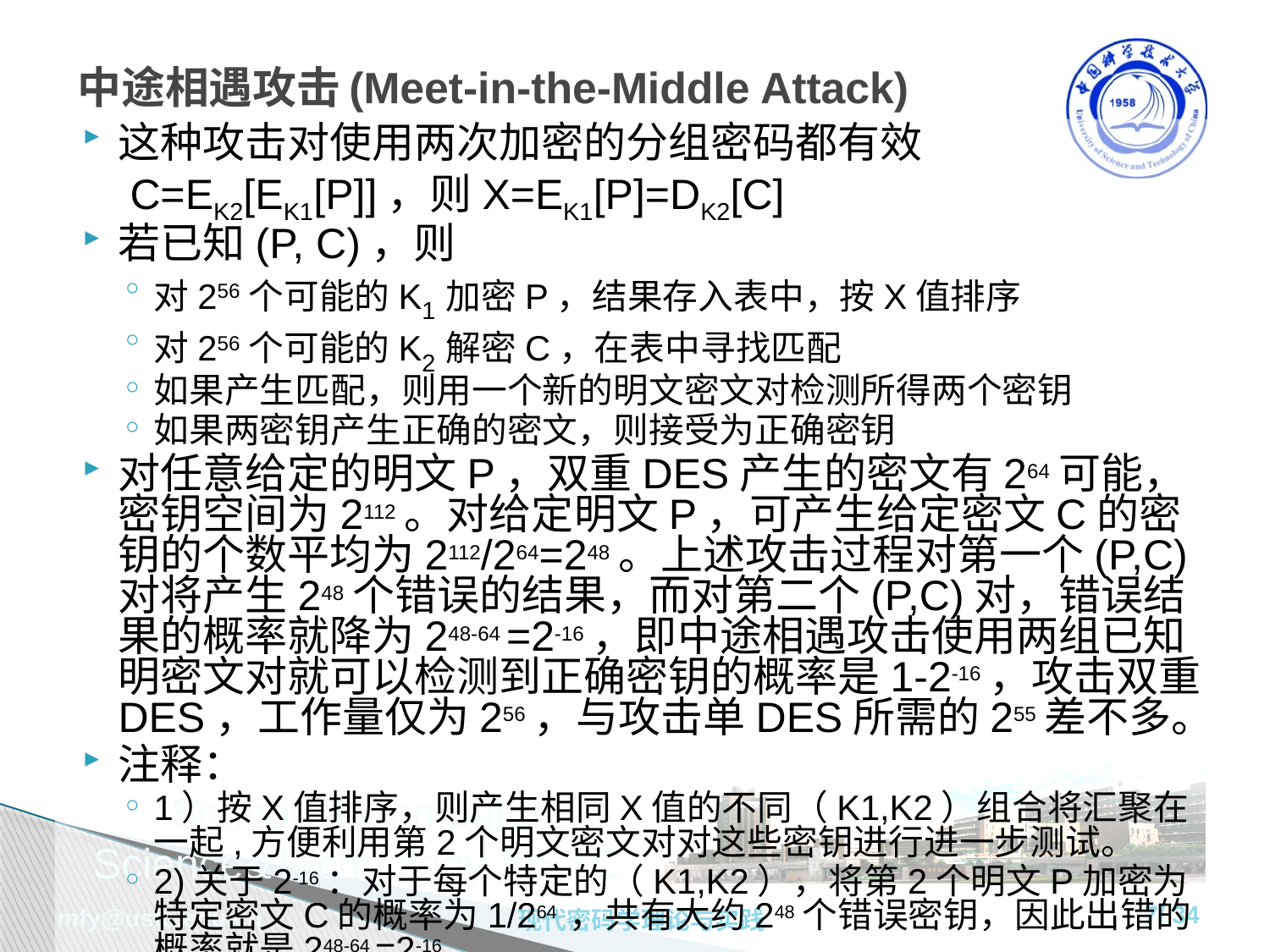

# 中途相遇攻击(Meet-in-the-Middle Attack)
这种攻击对使用两次加密的分组密码都有效
    C=EK2[EK1[P]]，则X=EK1[P]=DK2[C]
若已知(P, C)，则
对256个可能的K1加密P，结果存入表中，按X值排序
对256个可能的K2解密C，在表中寻找匹配
如果产生匹配，则用一个新的明文密文对检测所得两个密钥
如果两密钥产生正确的密文，则接受为正确密钥
对任意给定的明文P，双重DES产生的密文有264可能，密钥空间为2112。对给定明文P，可产生给定密文C的密钥的个数平均为2112/264=248。上述攻击过程对第一个(P,C)对将产生248个错误的结果，而对第二个(P,C)对，错误结果的概率就降为248-64 =2-16，即中途相遇攻击使用两组已知明密文对就可以检测到正确密钥的概率是1-2-16，攻击双重DES，工作量仅为256，与攻击单DES所需的255差不多。
注释：
1）按X值排序，则产生相同X值的不同（K1,K2）组合将汇聚在一起,方便利用第2个明文密文对对这些密钥进行进一步测试。
2)关于2-16：对于每个特定的（K1,K2），将第2个明文P加密为特定密文C的概率为1/264 ，共有大约248个错误密钥，因此出错的概率就是248-64 =2-16